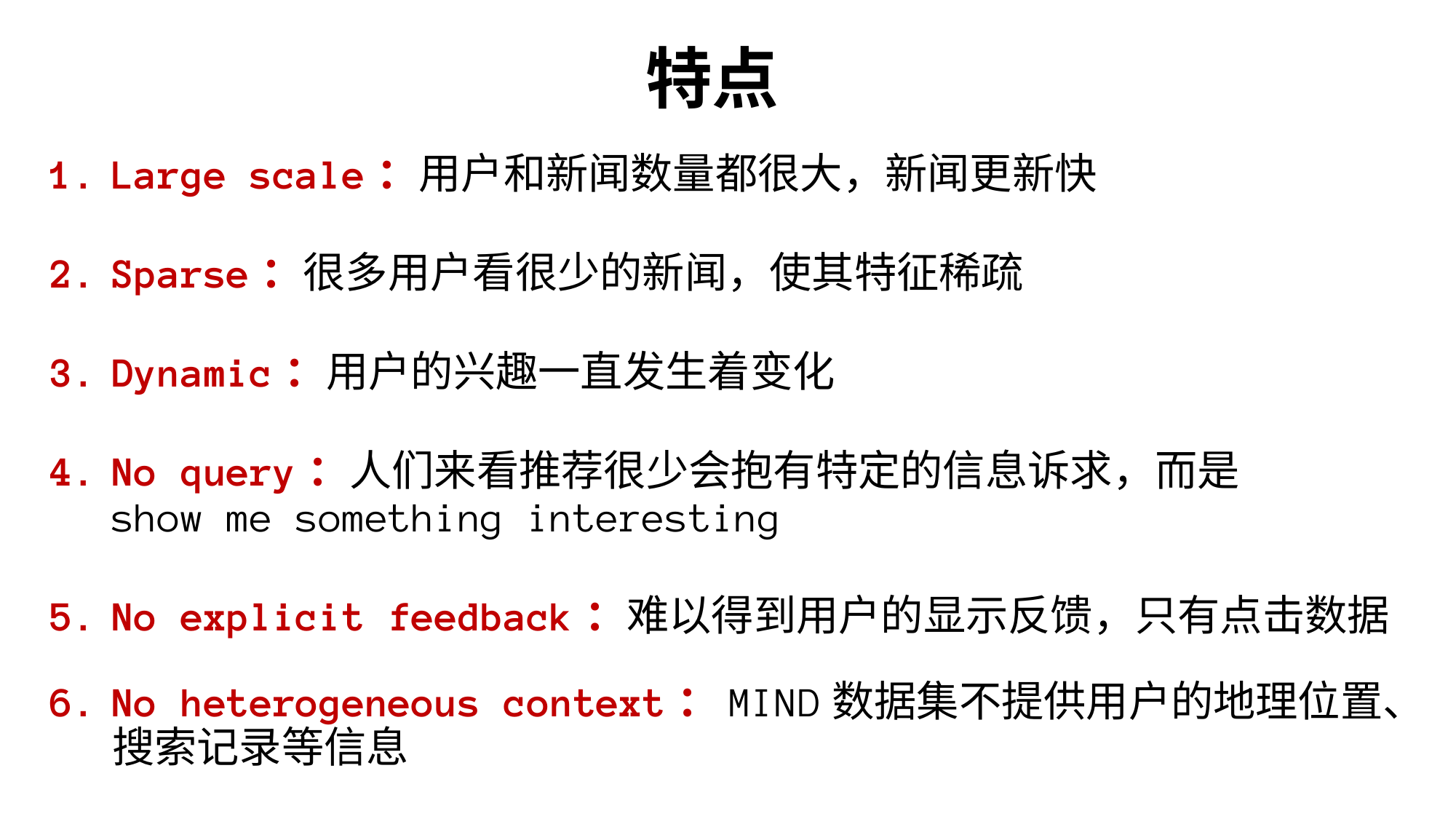

# 特点
Large scale：用户和新闻数量都很大，新闻更新快

Sparse：很多用户看很少的新闻，使其特征稀疏

Dynamic：用户的兴趣一直发生着变化

No query：人们来看推荐很少会抱有特定的信息诉求，而是show me something interesting

No explicit feedback：难以得到用户的显示反馈，只有点击数据

No heterogeneous context：MIND数据集不提供用户的地理位置、搜索记录等信息